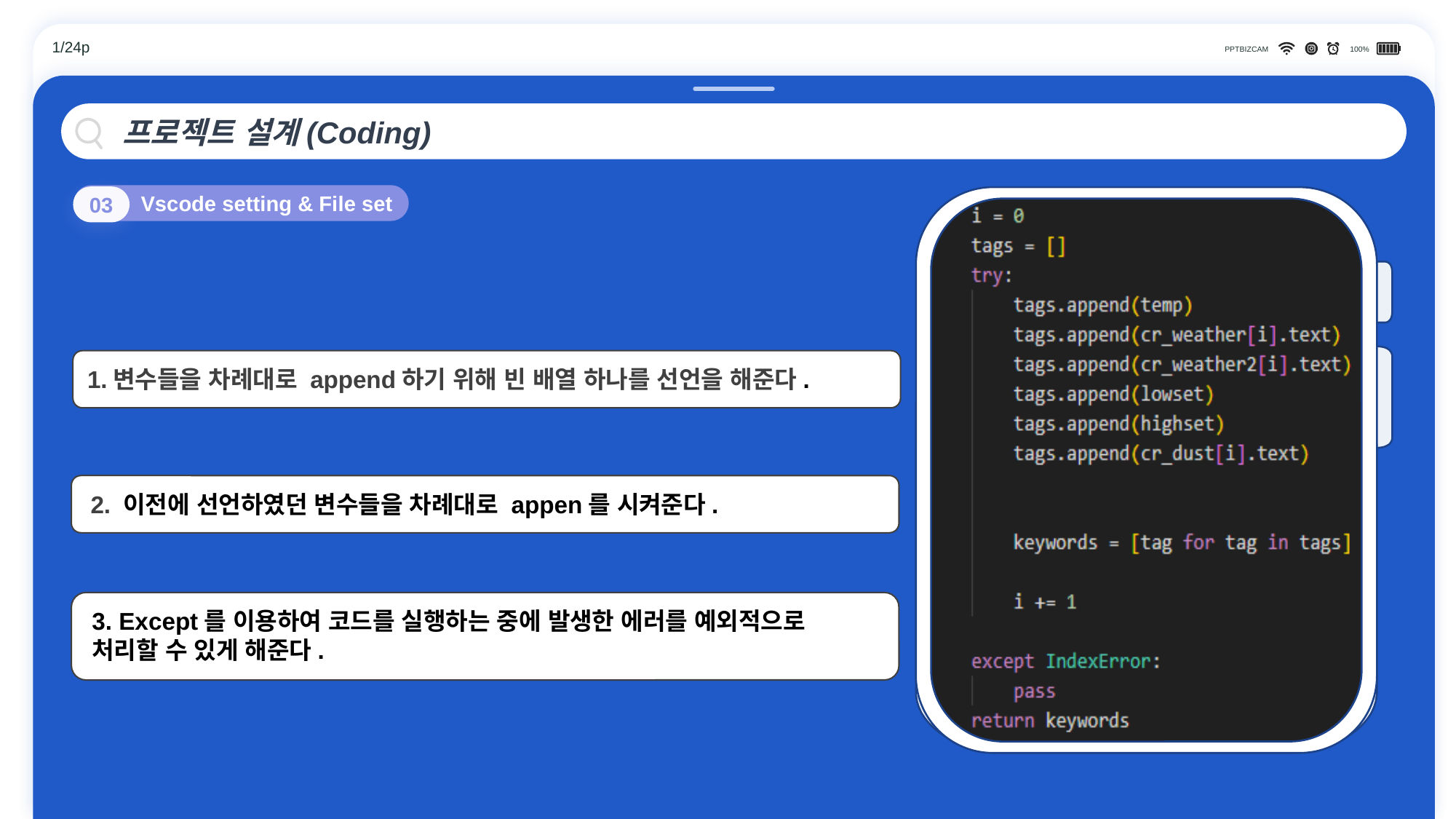

1/24p

PPTBIZCAM
100%

프로젝트 설계(Coding)

Vscode setting & File set
03

1.변수들을 차례대로 append하기 위해 빈 배열 하나를 선언을 해준다.

2. 이전에 선언하였던 변수들을 차례대로 appen를 시켜준다.

3. Except를 이용하여 코드를 실행하는 중에 발생한 에러를 예외적으로 처리할 수 있게 해준다.